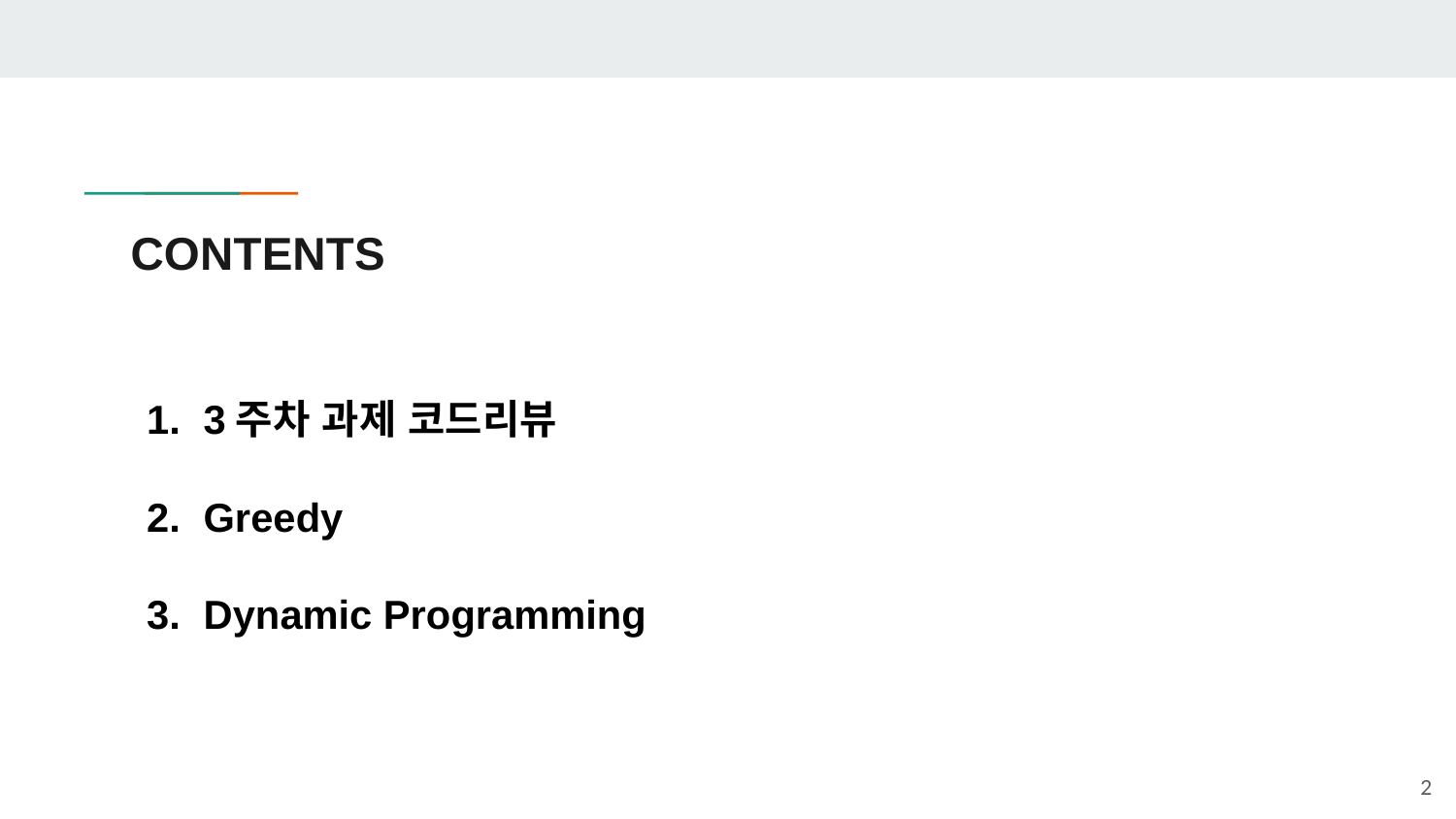

# CONTENTS
3주차 과제 코드리뷰
Greedy
Dynamic Programming
2